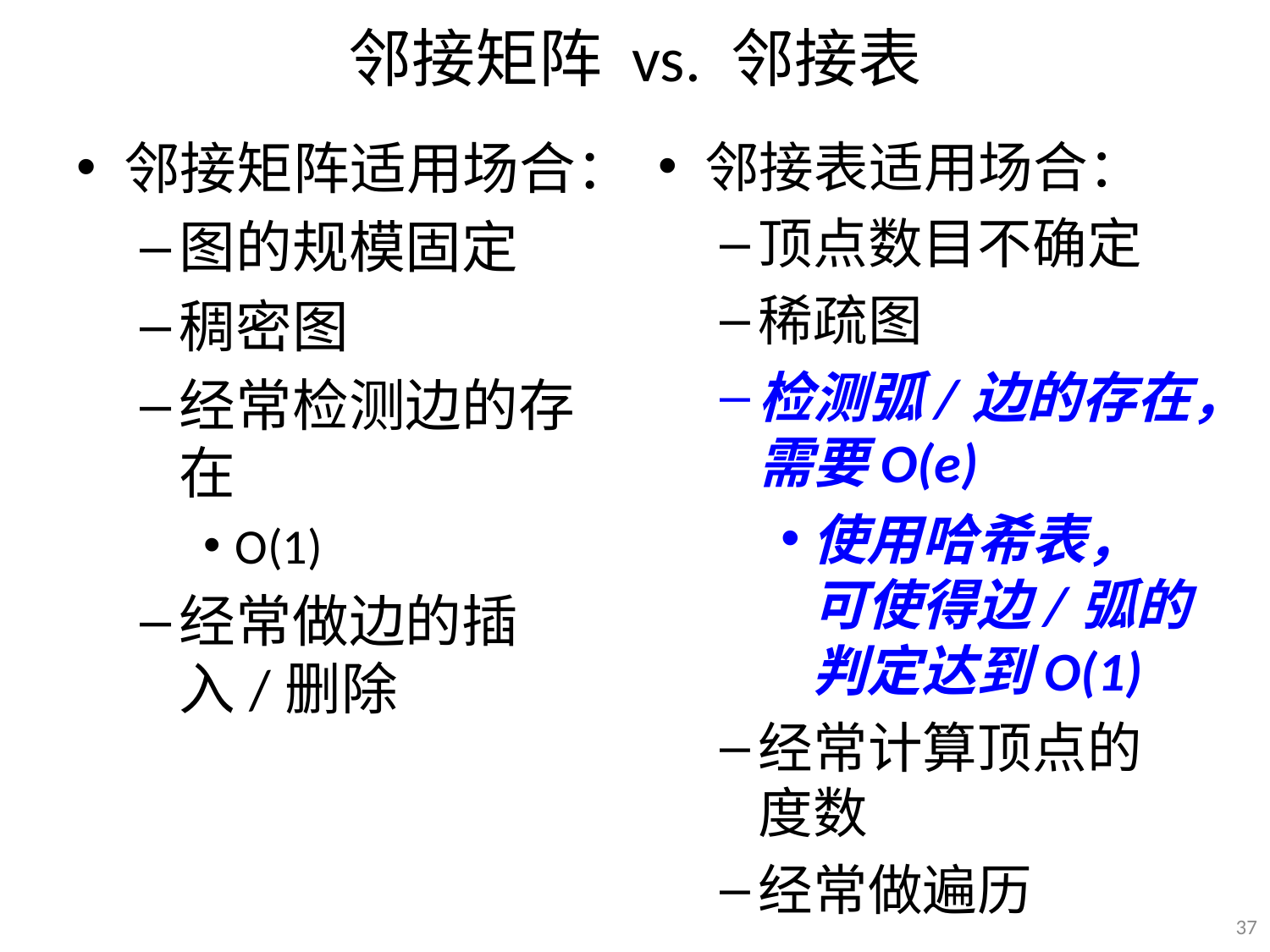

# 邻接矩阵 vs. 邻接表
邻接矩阵适用场合：
图的规模固定
稠密图
经常检测边的存在
O(1)
经常做边的插入/删除

邻接表适用场合：
顶点数目不确定
稀疏图
检测弧/边的存在，需要O(e)
使用哈希表，可使得边/弧的判定达到O(1)
经常计算顶点的度数
经常做遍历

37